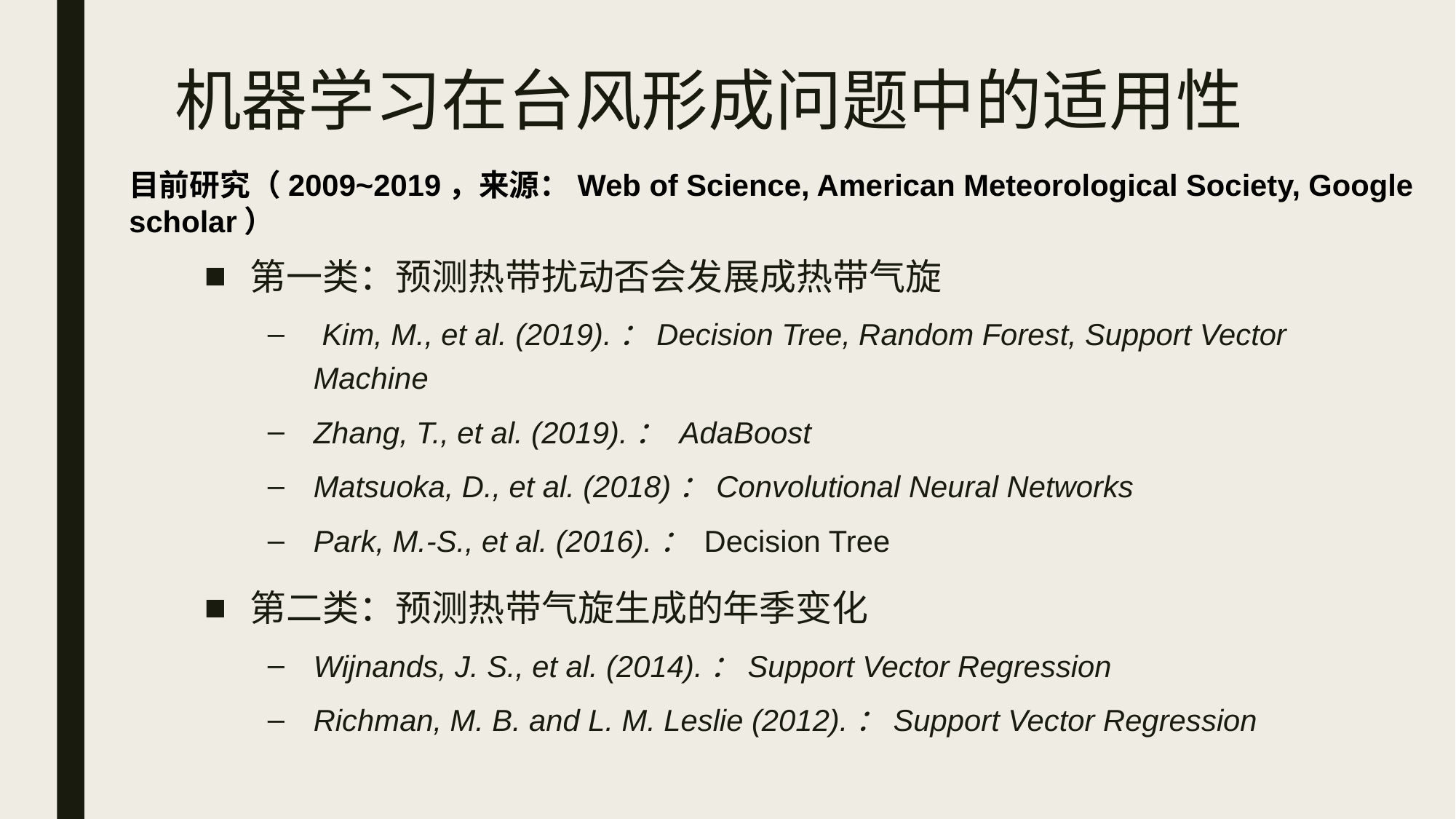

# 机器学习在台风形成问题中的适用性
目前研究（2009~2019，来源：Web of Science, American Meteorological Society, Google scholar）
第一类：预测热带扰动否会发展成热带气旋
 Kim, M., et al. (2019).：Decision Tree, Random Forest, Support Vector Machine
Zhang, T., et al. (2019).： AdaBoost
Matsuoka, D., et al. (2018)：Convolutional Neural Networks
Park, M.-S., et al. (2016).： Decision Tree
第二类：预测热带气旋生成的年季变化
Wijnands, J. S., et al. (2014).：Support Vector Regression
Richman, M. B. and L. M. Leslie (2012).：Support Vector Regression